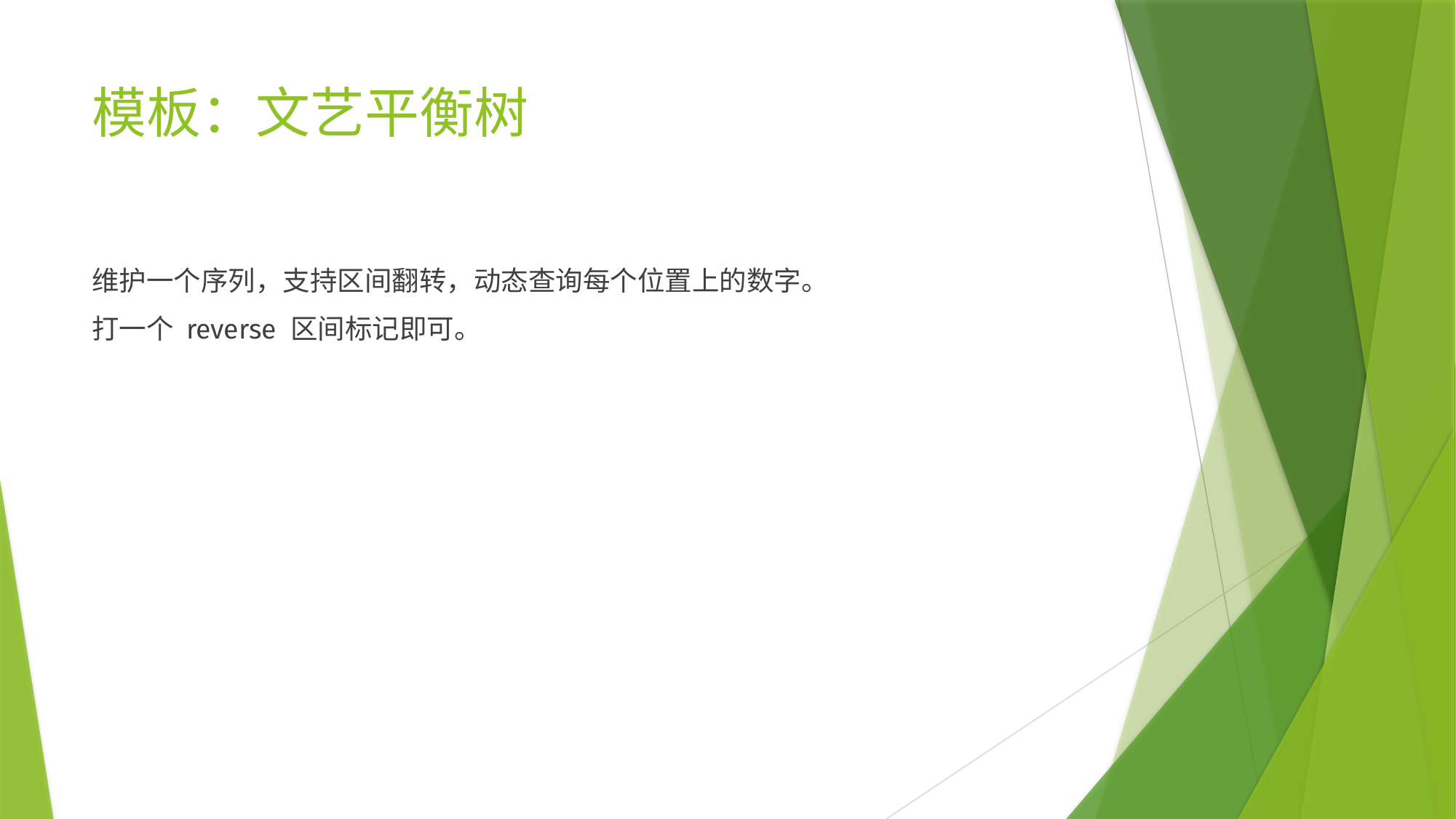

# 模板：文艺平衡树
维护一个序列，支持区间翻转，动态查询每个位置上的数字。
打一个 reverse 区间标记即可。